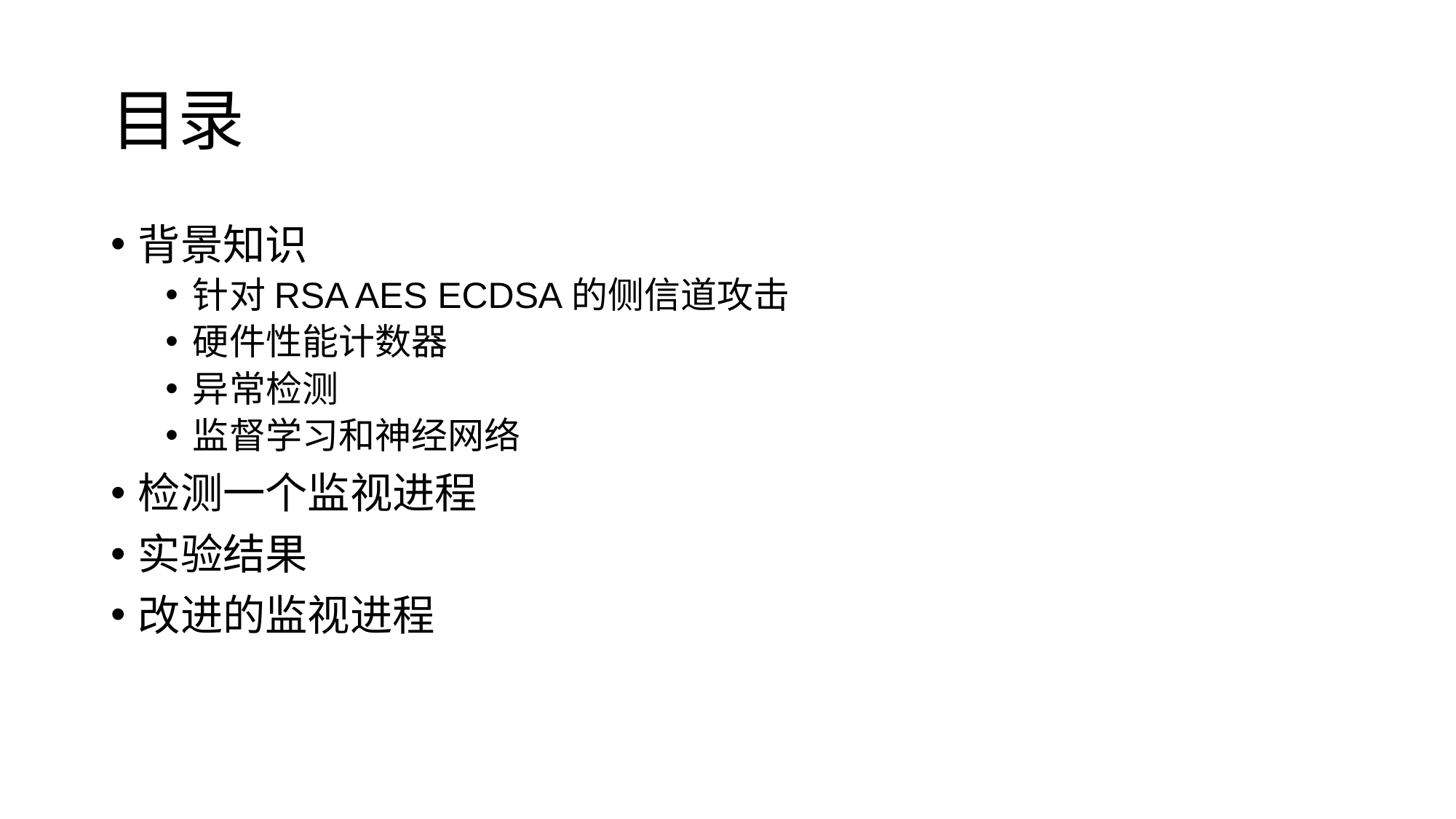

# 目录
背景知识
针对RSA AES ECDSA的侧信道攻击
硬件性能计数器
异常检测
监督学习和神经网络
检测一个监视进程
实验结果
改进的监视进程